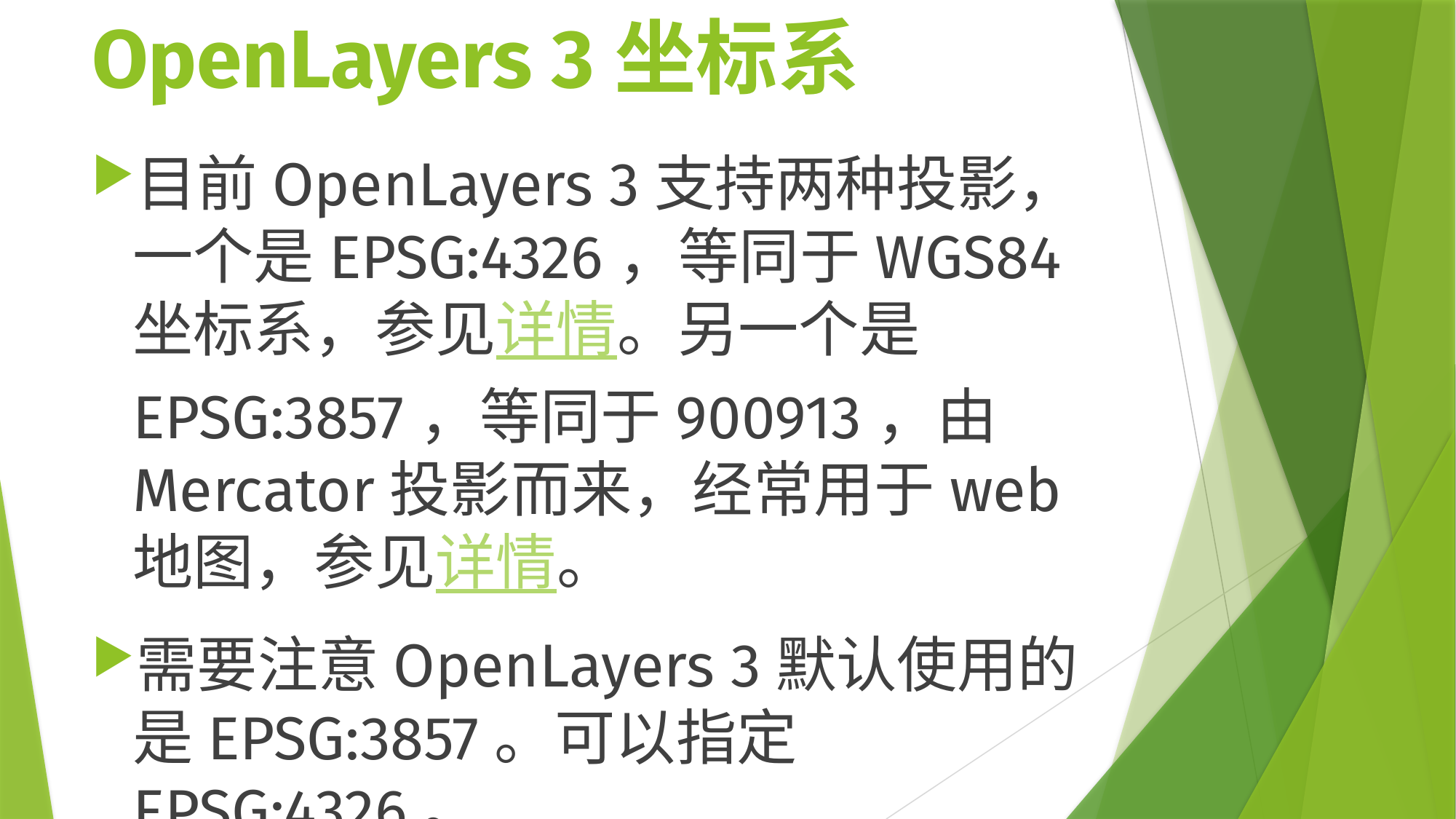

# OpenLayers 3坐标系
目前OpenLayers 3支持两种投影，一个是EPSG:4326，等同于WGS84坐标系，参见详情。另一个是EPSG:3857，等同于900913，由Mercator投影而来，经常用于web地图，参见详情。
需要注意OpenLayers 3默认使用的是EPSG:3857。可以指定EPSG:4326。